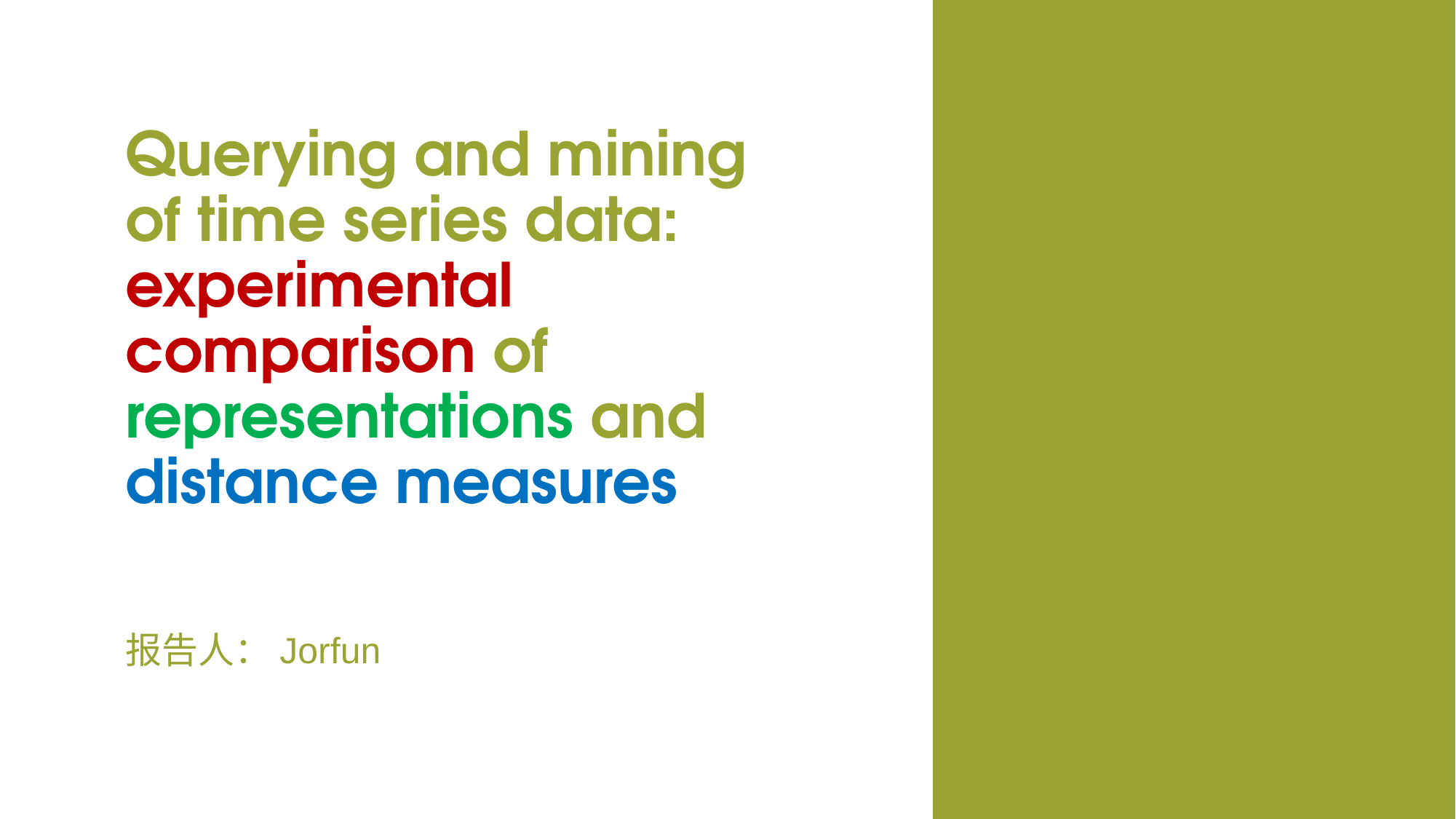

Querying and mining of time series data: experimental comparison of representations and distance measures
报告人：Jorfun